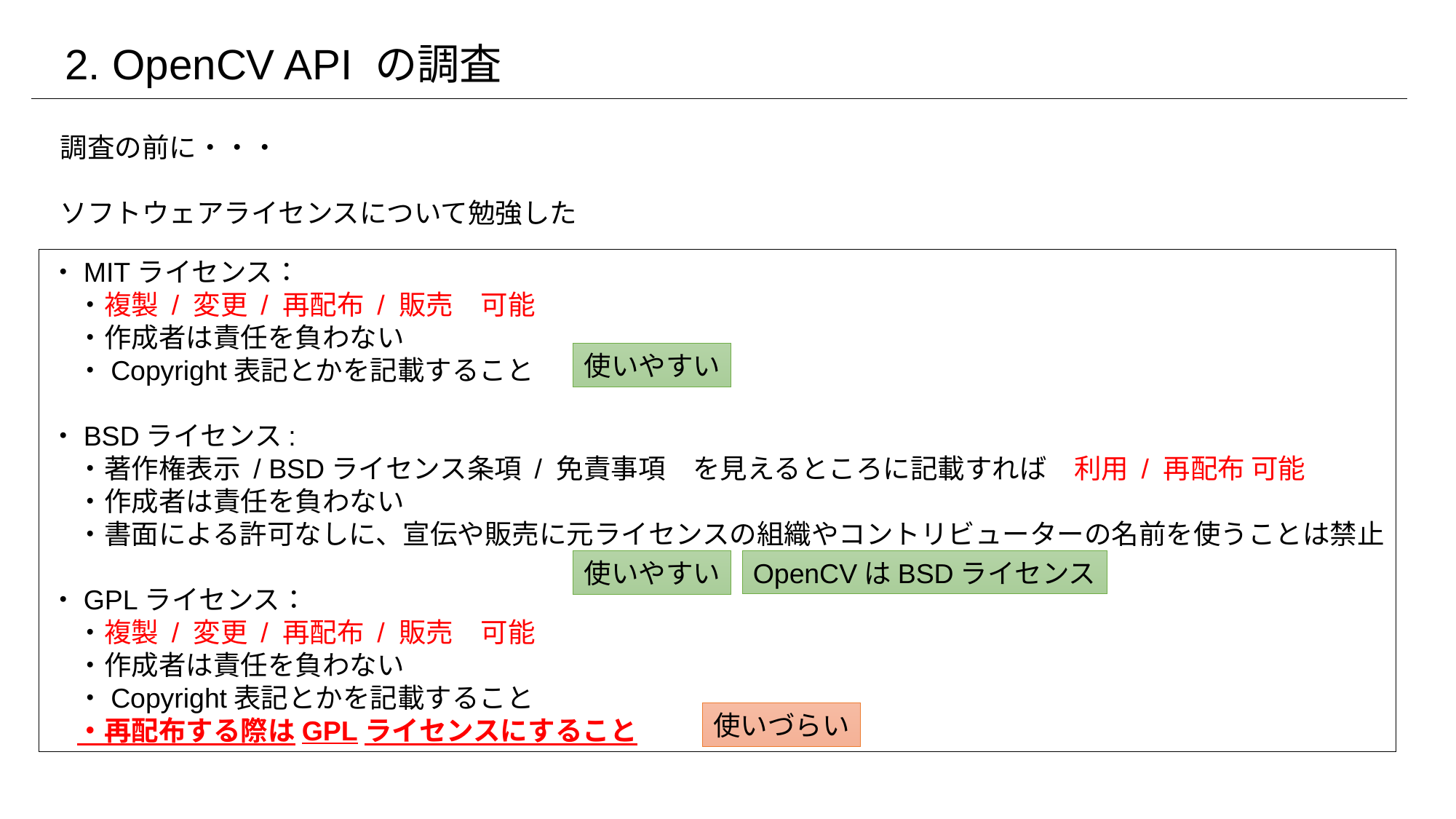

2. OpenCV API の調査
調査の前に・・・

ソフトウェアライセンスについて勉強した
・MITライセンス：
　・複製 / 変更 / 再配布 / 販売　可能
　・作成者は責任を負わない
　・Copyright表記とかを記載すること

・BSDライセンス:
　・著作権表示 / BSDライセンス条項 / 免責事項　を見えるところに記載すれば　利用 / 再配布 可能
　・作成者は責任を負わない
　・書面による許可なしに、宣伝や販売に元ライセンスの組織やコントリビューターの名前を使うことは禁止

・GPLライセンス：
　・複製 / 変更 / 再配布 / 販売　可能
　・作成者は責任を負わない
　・Copyright表記とかを記載すること
　・再配布する際はGPLライセンスにすること
使いやすい
使いやすい
OpenCVはBSDライセンス
使いづらい